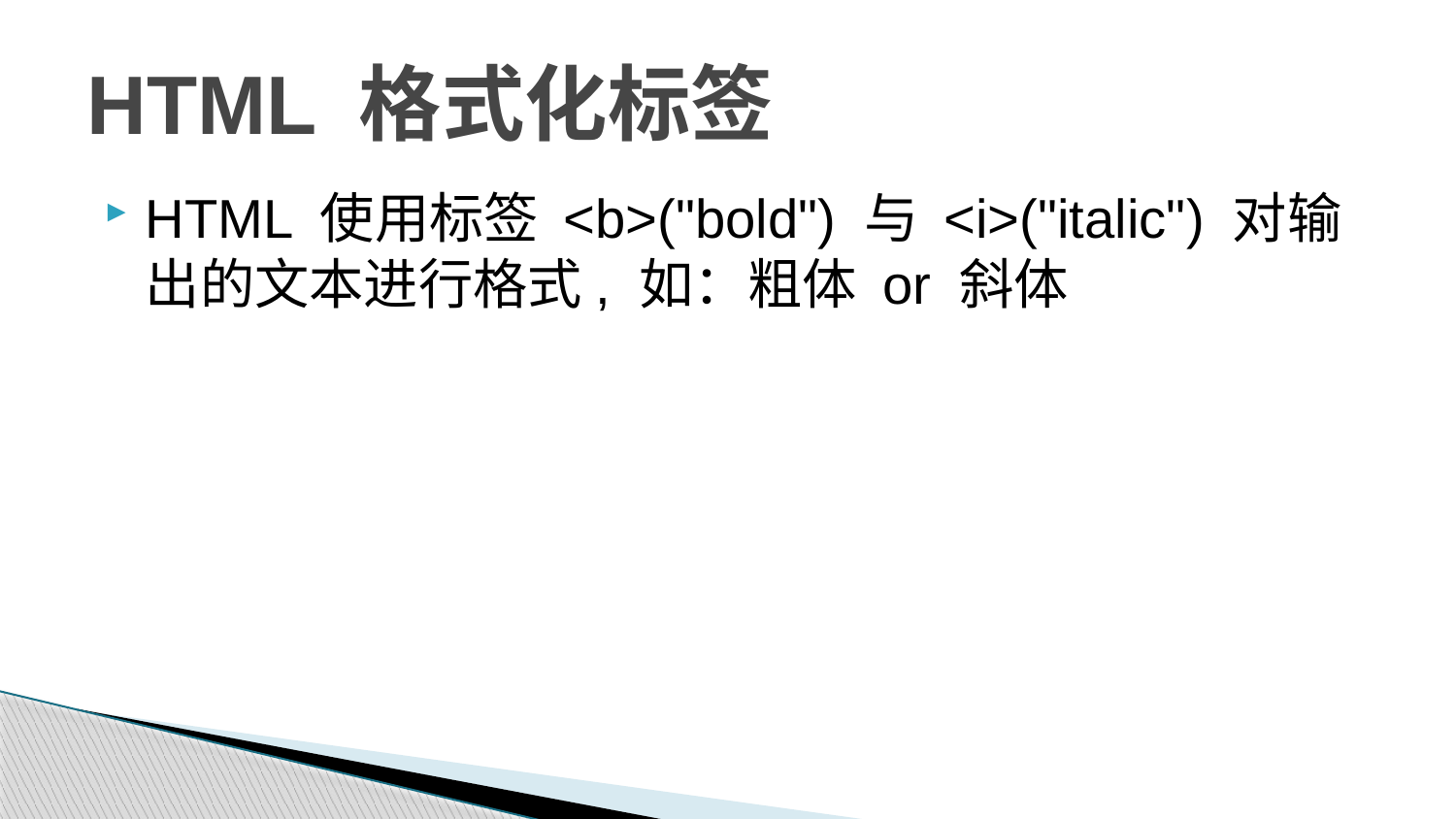

# HTML 格式化标签
HTML 使用标签 <b>("bold") 与 <i>("italic") 对输出的文本进行格式, 如：粗体 or 斜体